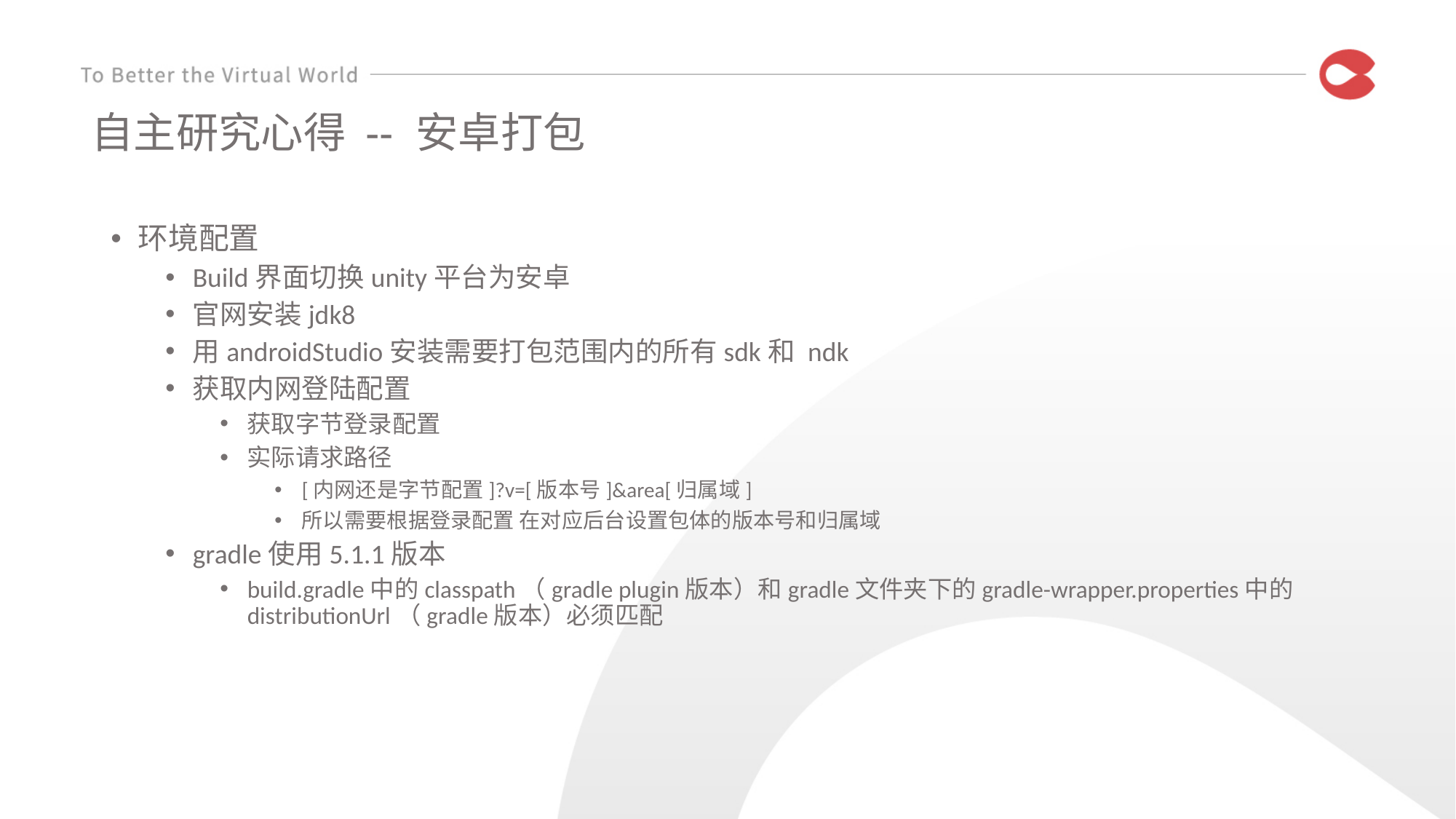

# 自主研究心得 -- 安卓打包
环境配置
Build界面切换unity平台为安卓
官网安装jdk8
用androidStudio安装需要打包范围内的所有sdk和 ndk
获取内网登陆配置
获取字节登录配置
实际请求路径
[内网还是字节配置]?v=[版本号]&area[归属域]
所以需要根据登录配置 在对应后台设置包体的版本号和归属域
gradle使用5.1.1版本
build.gradle中的classpath（gradle plugin版本）和gradle文件夹下的gradle-wrapper.properties中的distributionUrl（gradle版本）必须匹配